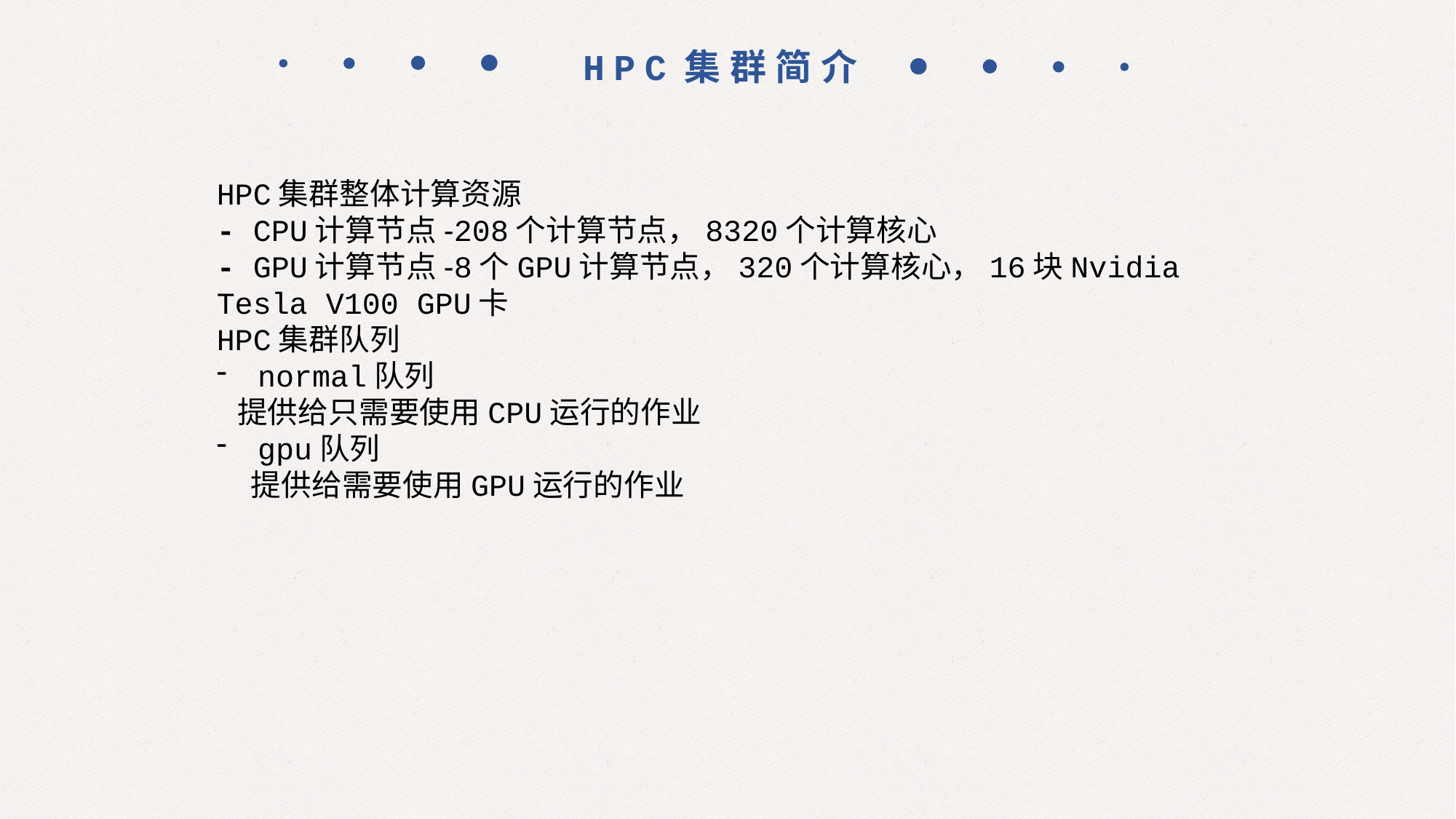

HPC集群简介

HPC集群整体计算资源
- CPU计算节点-208个计算节点，8320个计算核心
- GPU计算节点-8个GPU计算节点，320个计算核心，16块Nvidia Tesla V100 GPU卡
HPC集群队列
normal队列
  提供给只需要使用CPU运行的作业
gpu队列
    提供给需要使用GPU运行的作业